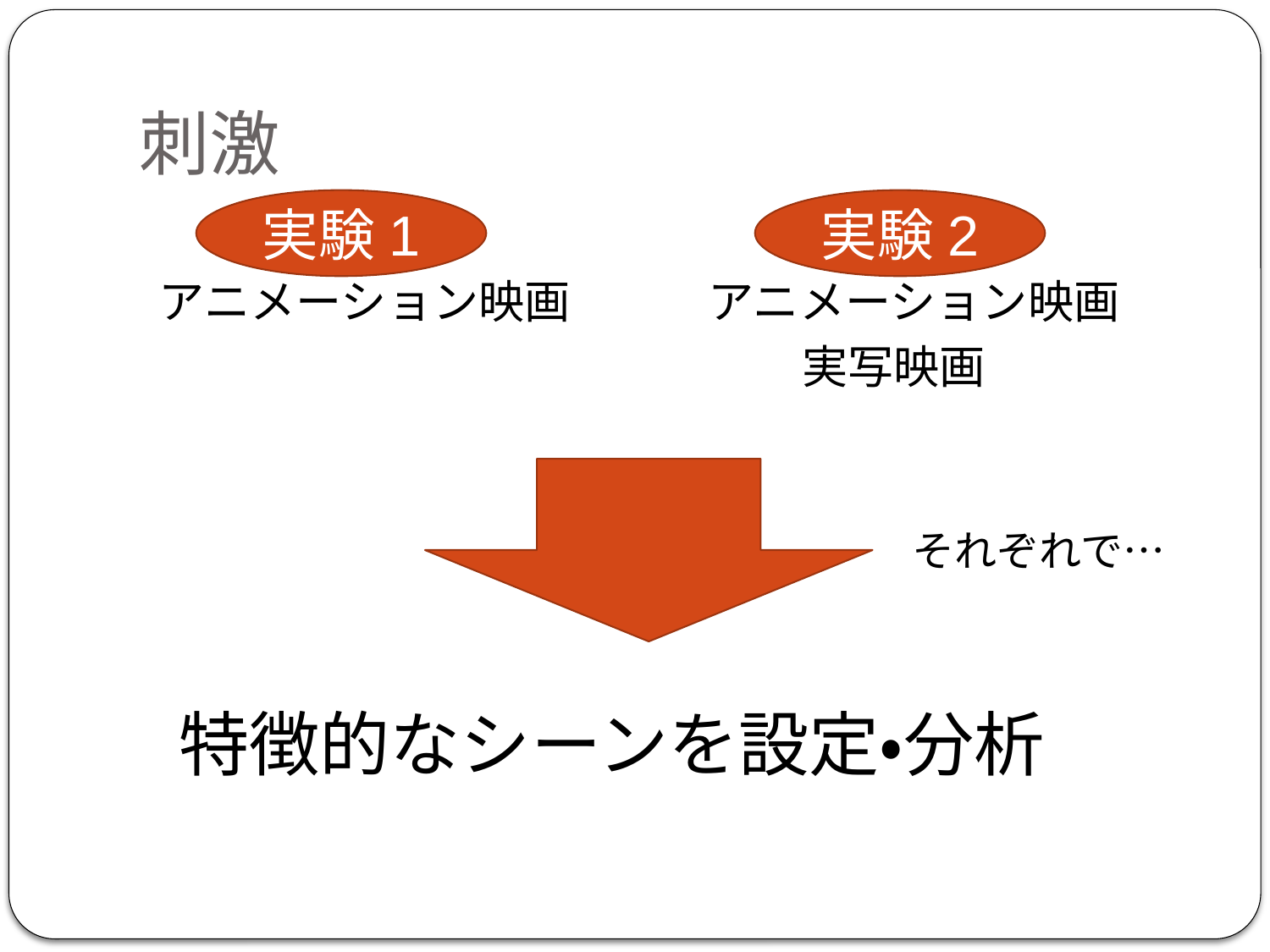

# 刺激
実験1
実験2

　　アニメーション映画　　　アニメーション映画
　　　　　　　　　　　　　　　　実写映画

それぞれで…
特徴的なシーンを設定・分析